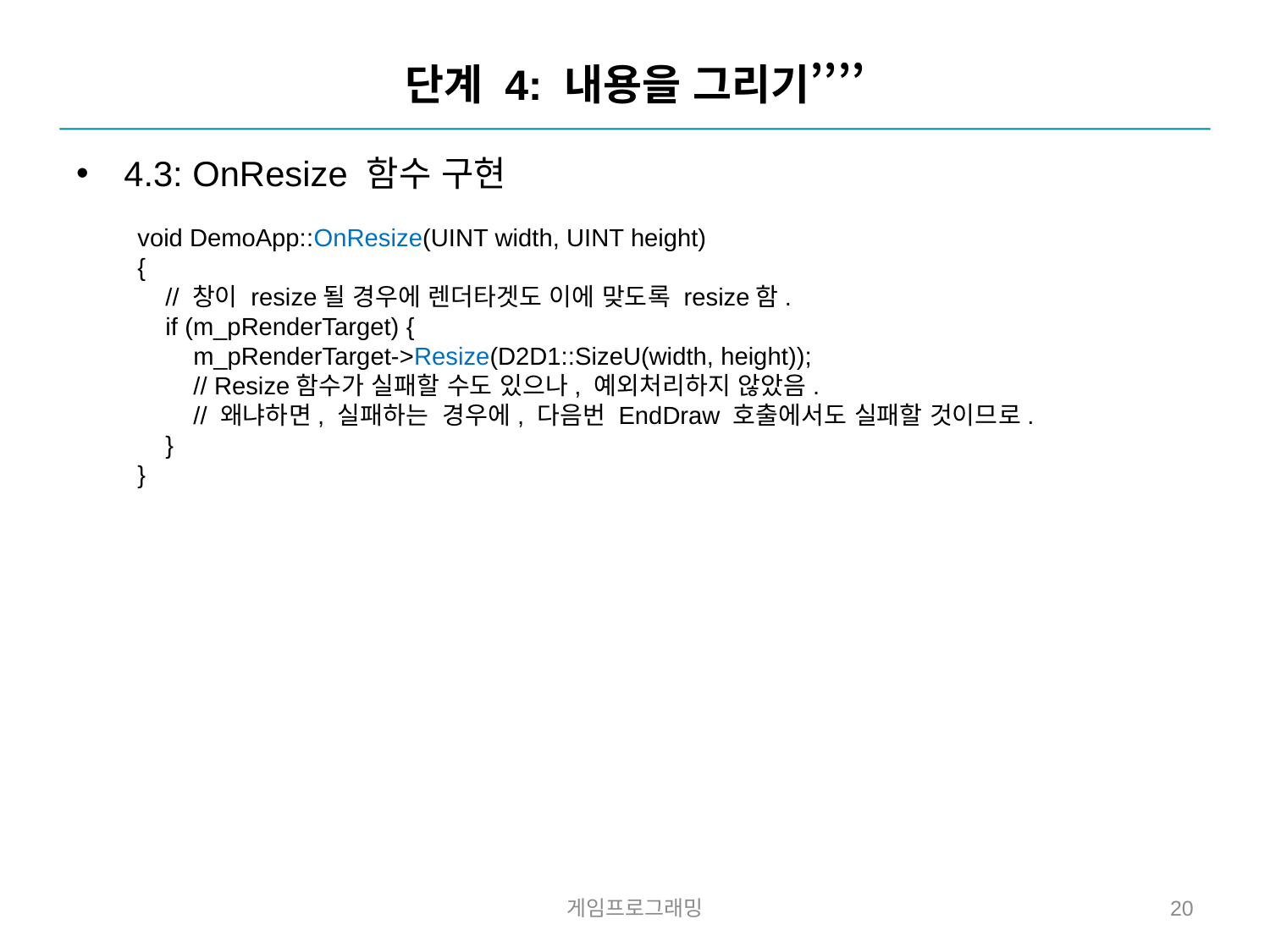

# 단계 4: 내용을 그리기’’’’
4.3: OnResize 함수 구현

void DemoApp::OnResize(UINT width, UINT height)
{
    // 창이 resize될 경우에 렌더타겟도 이에 맞도록 resize함.
    if (m_pRenderTarget) {
        m_pRenderTarget->Resize(D2D1::SizeU(width, height));
        // Resize함수가 실패할 수도 있으나, 예외처리하지 않았음.
        // 왜냐하면, 실패하는  경우에, 다음번 EndDraw 호출에서도 실패할 것이므로.
    }
}
게임프로그래밍
20